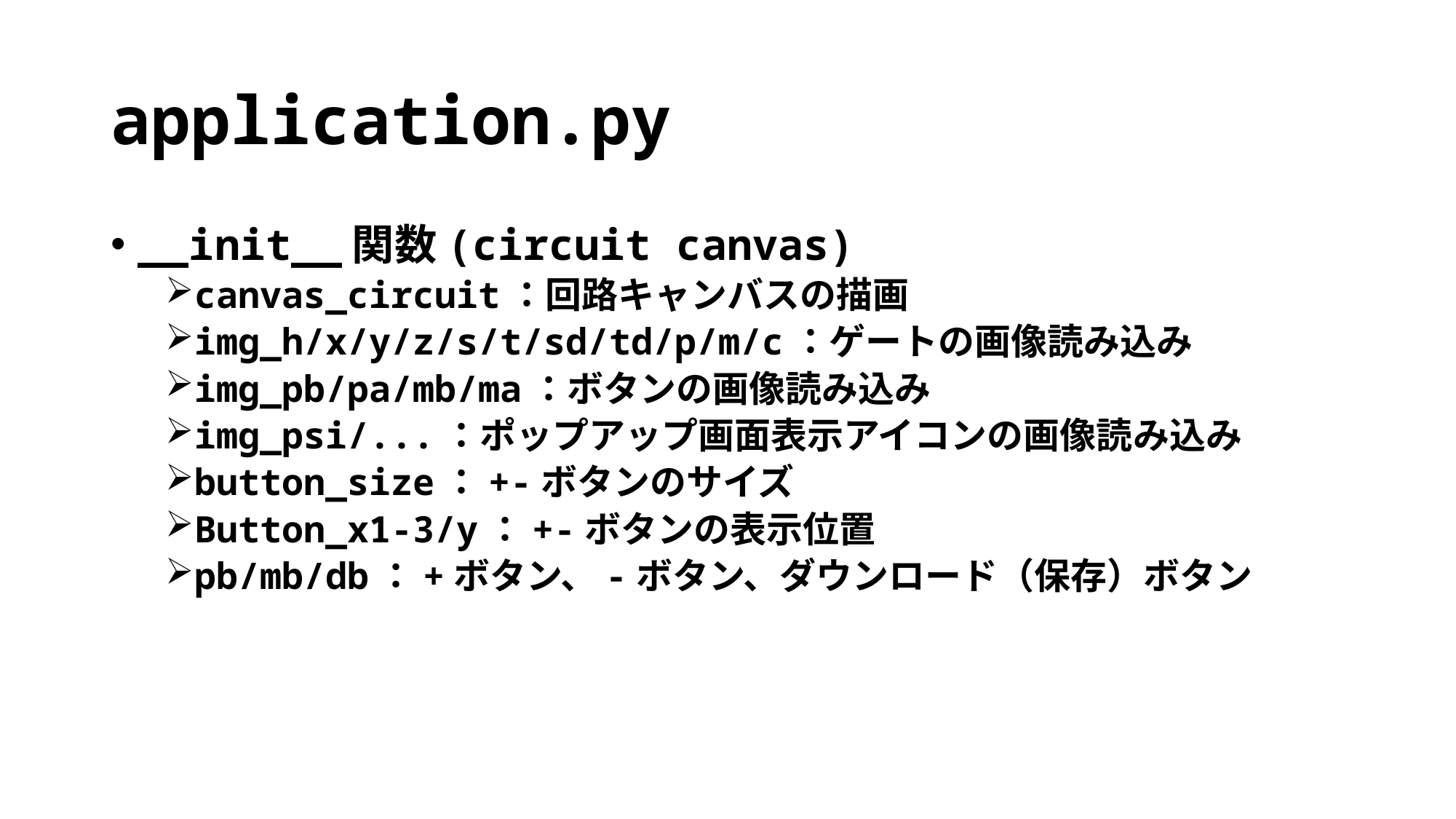

# application.py
__init__関数(circuit canvas)
canvas_circuit：回路キャンバスの描画
img_h/x/y/z/s/t/sd/td/p/m/c：ゲートの画像読み込み
img_pb/pa/mb/ma：ボタンの画像読み込み
img_psi/...：ポップアップ画面表示アイコンの画像読み込み
button_size：+-ボタンのサイズ
Button_x1-3/y：+-ボタンの表示位置
pb/mb/db：+ボタン、-ボタン、ダウンロード（保存）ボタン